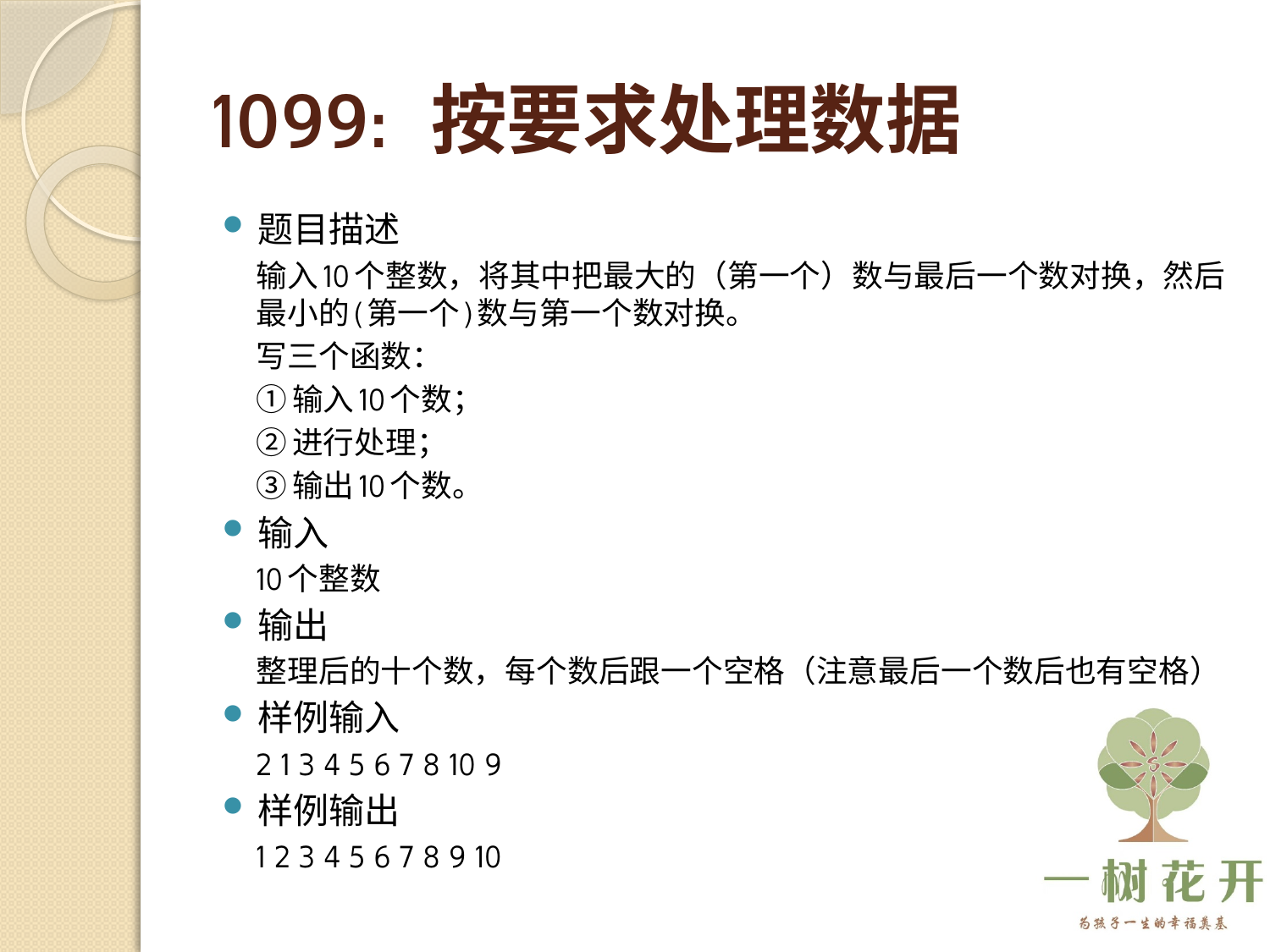

# 1099: 按要求处理数据
题目描述
输入10个整数，将其中把最大的（第一个）数与最后一个数对换，然后最小的(第一个)数与第一个数对换。
写三个函数：
①输入10个数；
②进行处理；
③输出10个数。
输入
10个整数
输出
整理后的十个数，每个数后跟一个空格（注意最后一个数后也有空格）
样例输入
2 1 3 4 5 6 7 8 10 9
样例输出
1 2 3 4 5 6 7 8 9 10